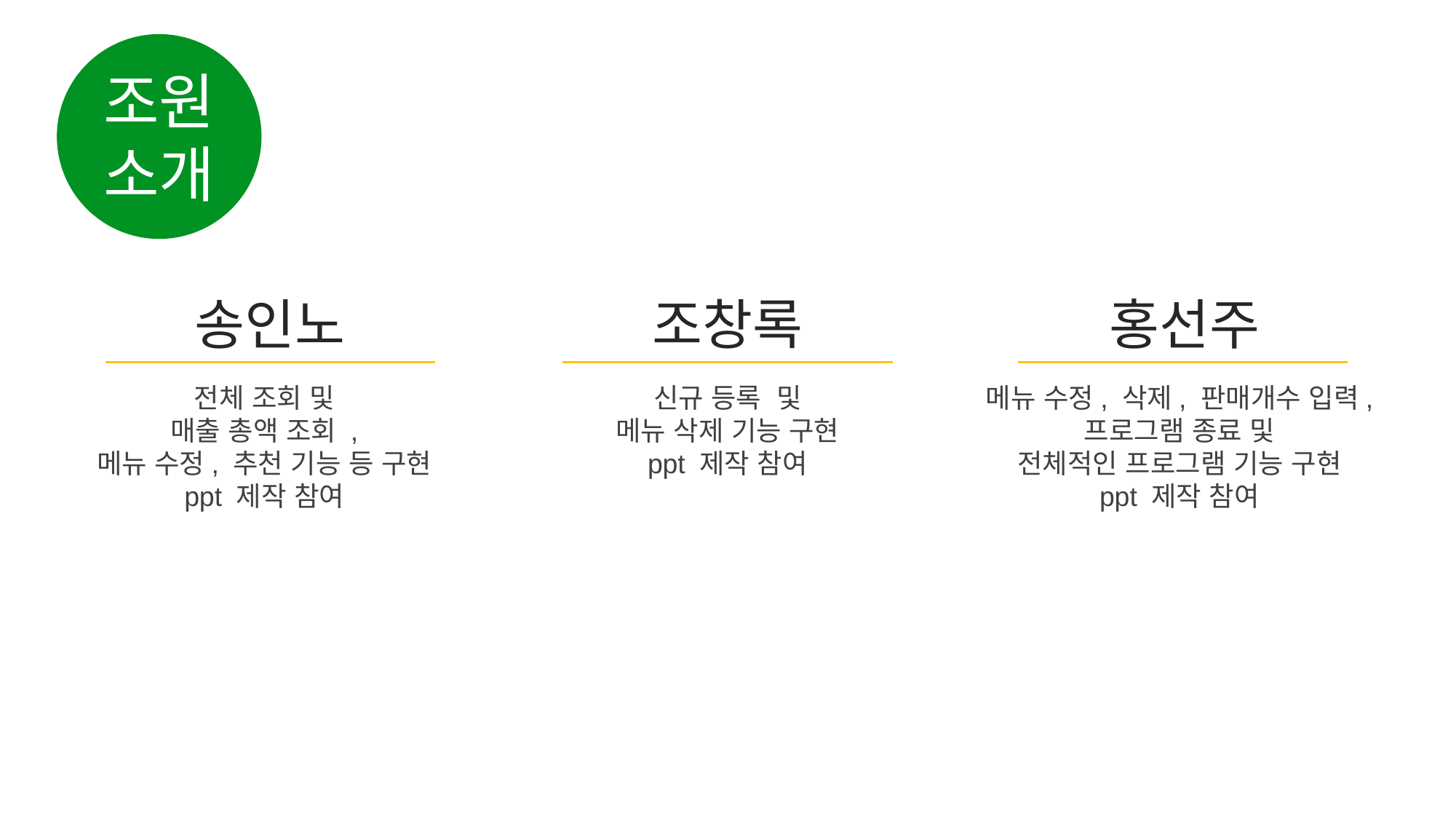

조원 소개
조창록
신규 등록  및
메뉴 삭제 기능 구현
ppt 제작 참여
홍선주
메뉴 수정, 삭제, 판매개수 입력,
프로그램 종료 및
전체적인 프로그램 기능 구현
ppt 제작 참여
송인노
전체 조회 및
매출 총액 조회 ,
메뉴 수정, 추천 기능 등 구현
ppt 제작 참여